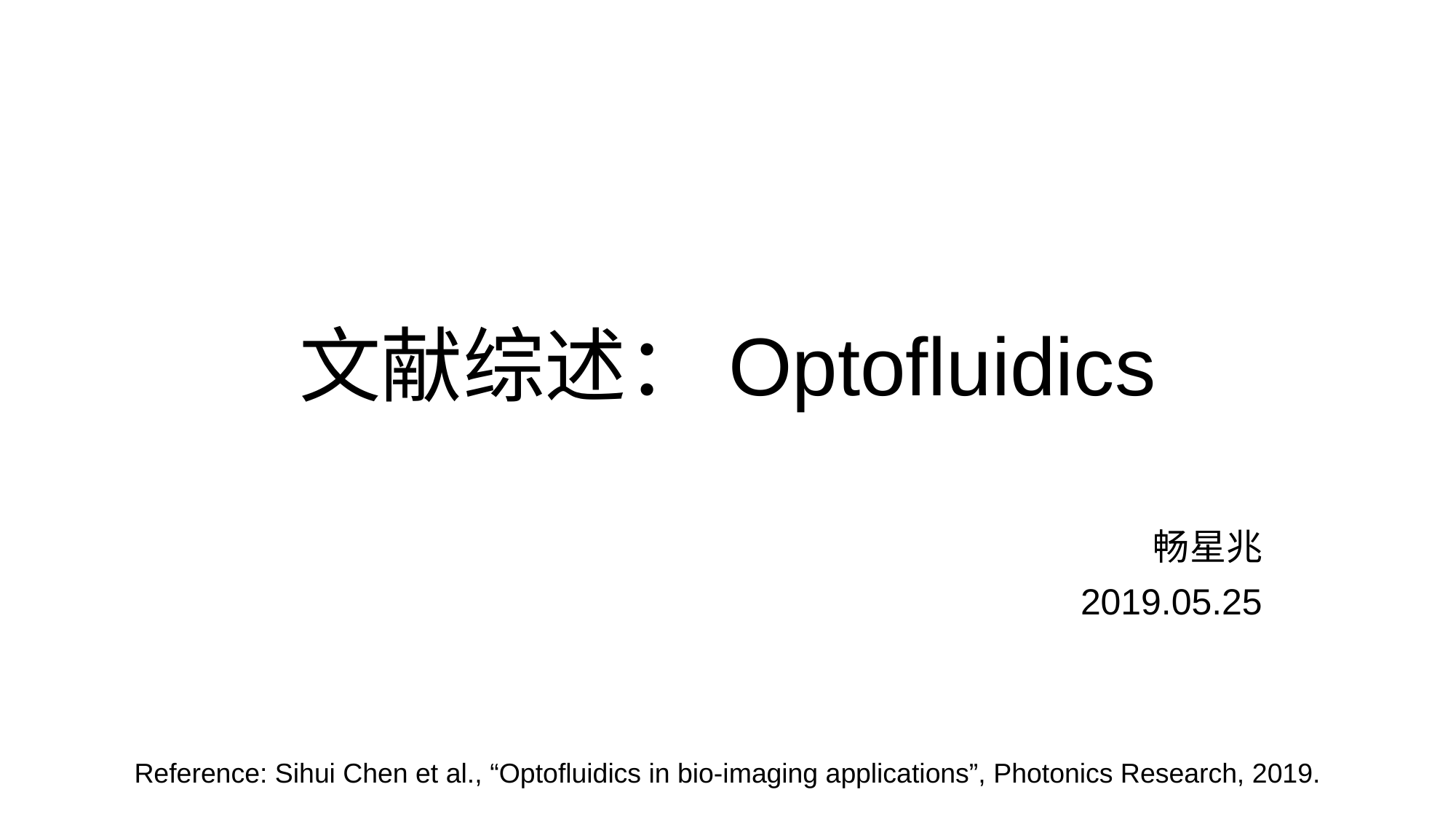

# 文献综述：Optofluidics
畅星兆
2019.05.25
Reference: Sihui Chen et al., “Optofluidics in bio-imaging applications”, Photonics Research, 2019.